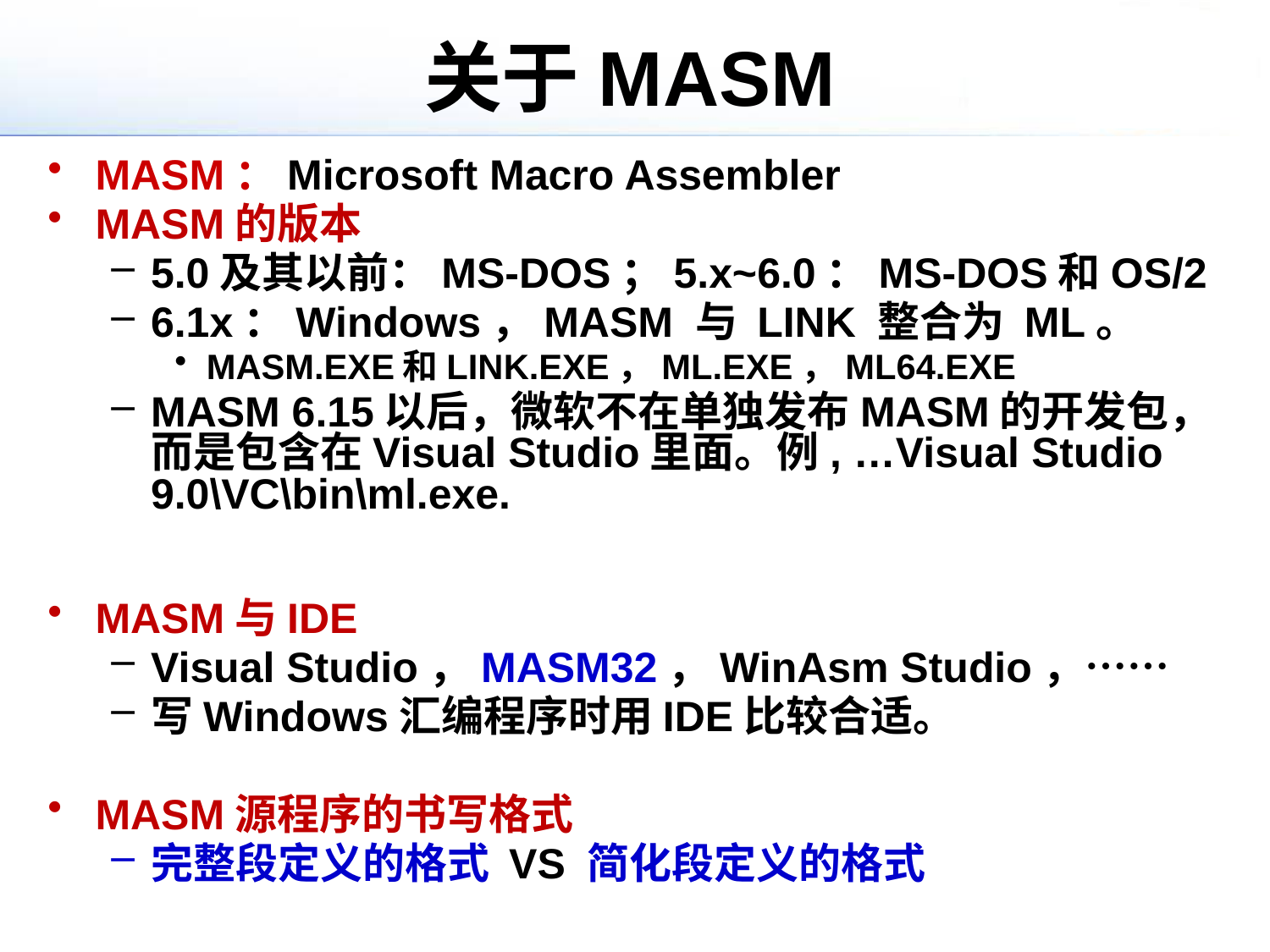

# 关于MASM
MASM：Microsoft Macro Assembler
MASM的版本
5.0及其以前：MS-DOS；5.x~6.0：MS-DOS和OS/2
6.1x：Windows，MASM 与 LINK 整合为 ML。
MASM.EXE和LINK.EXE，ML.EXE，ML64.EXE
MASM 6.15以后，微软不在单独发布MASM的开发包，而是包含在Visual Studio里面。例, …Visual Studio 9.0\VC\bin\ml.exe.

MASM与IDE
Visual Studio，MASM32，WinAsm Studio，……
写Windows汇编程序时用IDE比较合适。

MASM源程序的书写格式
完整段定义的格式 VS 简化段定义的格式